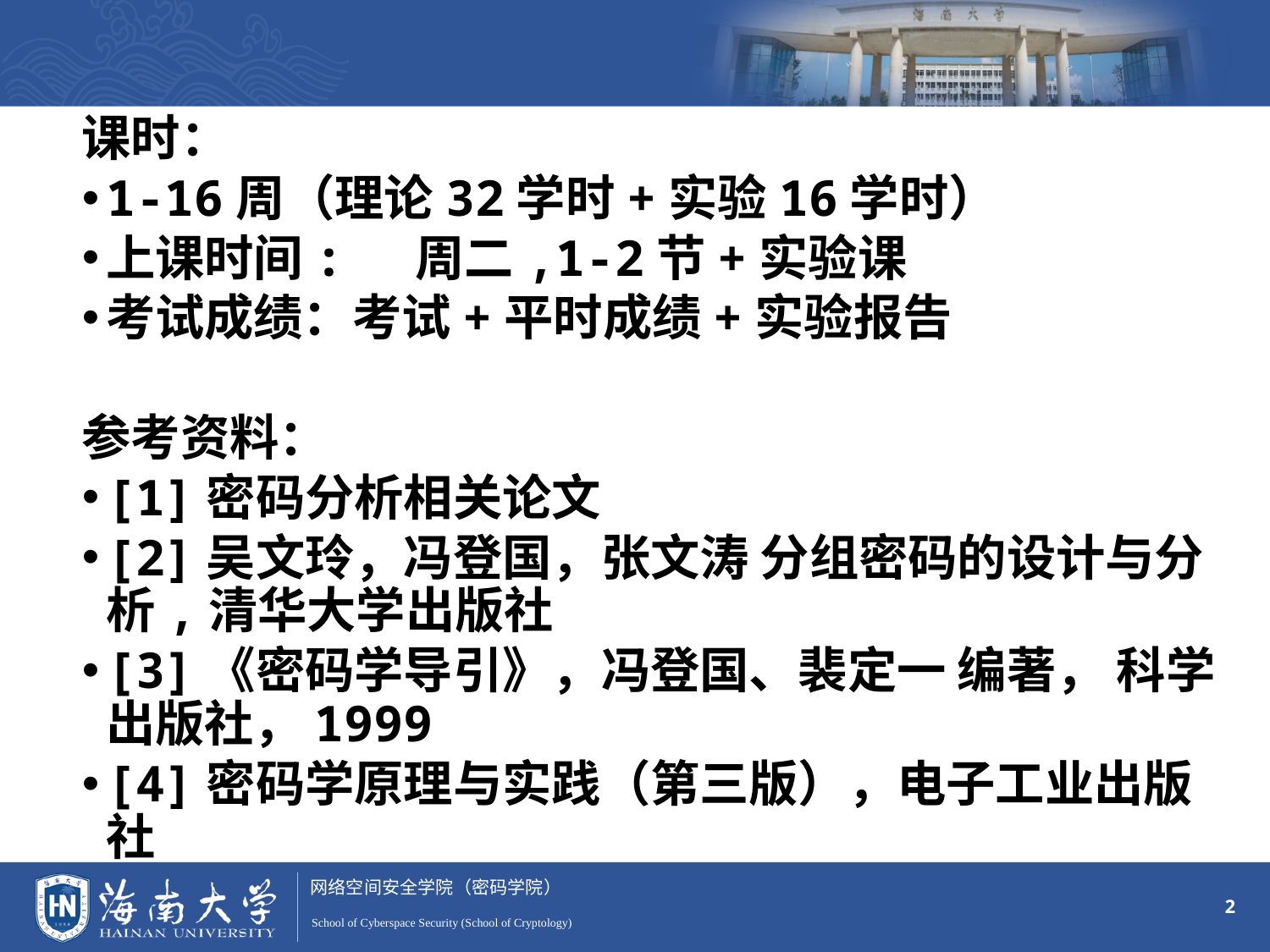

课时：
1-16周（理论32学时+实验16学时）
上课时间:  周二,1-2节+实验课
考试成绩：考试+平时成绩+实验报告

参考资料：
[1]密码分析相关论文
[2]吴文玲，冯登国，张文涛 分组密码的设计与分析,清华大学出版社
[3]《密码学导引》，冯登国、裴定一 编著， 科学出版社，1999
[4]密码学原理与实践（第三版），电子工业出版社
2